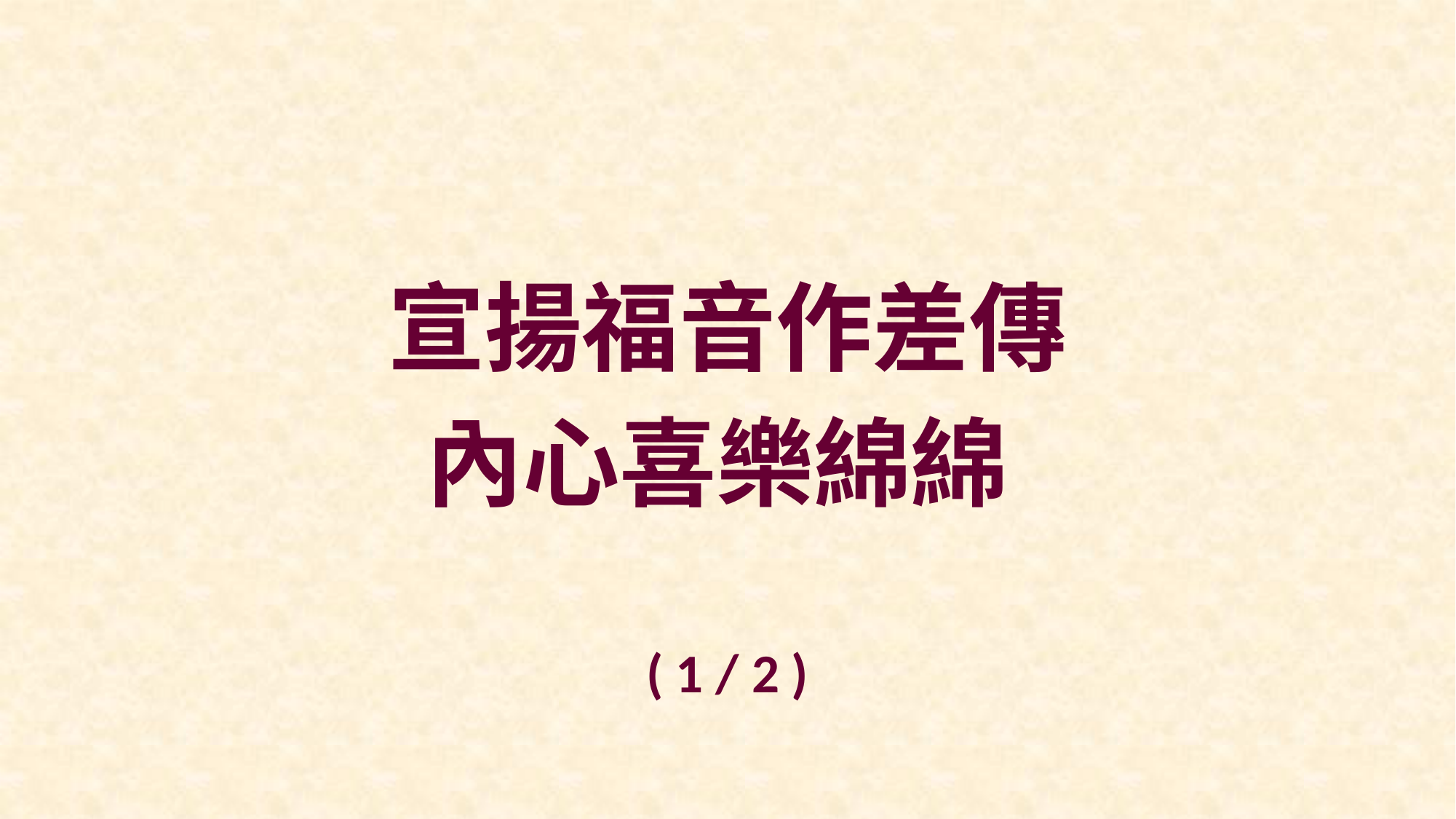

宣揚福音作差傳
內心喜樂綿綿
( 1 / 2 )